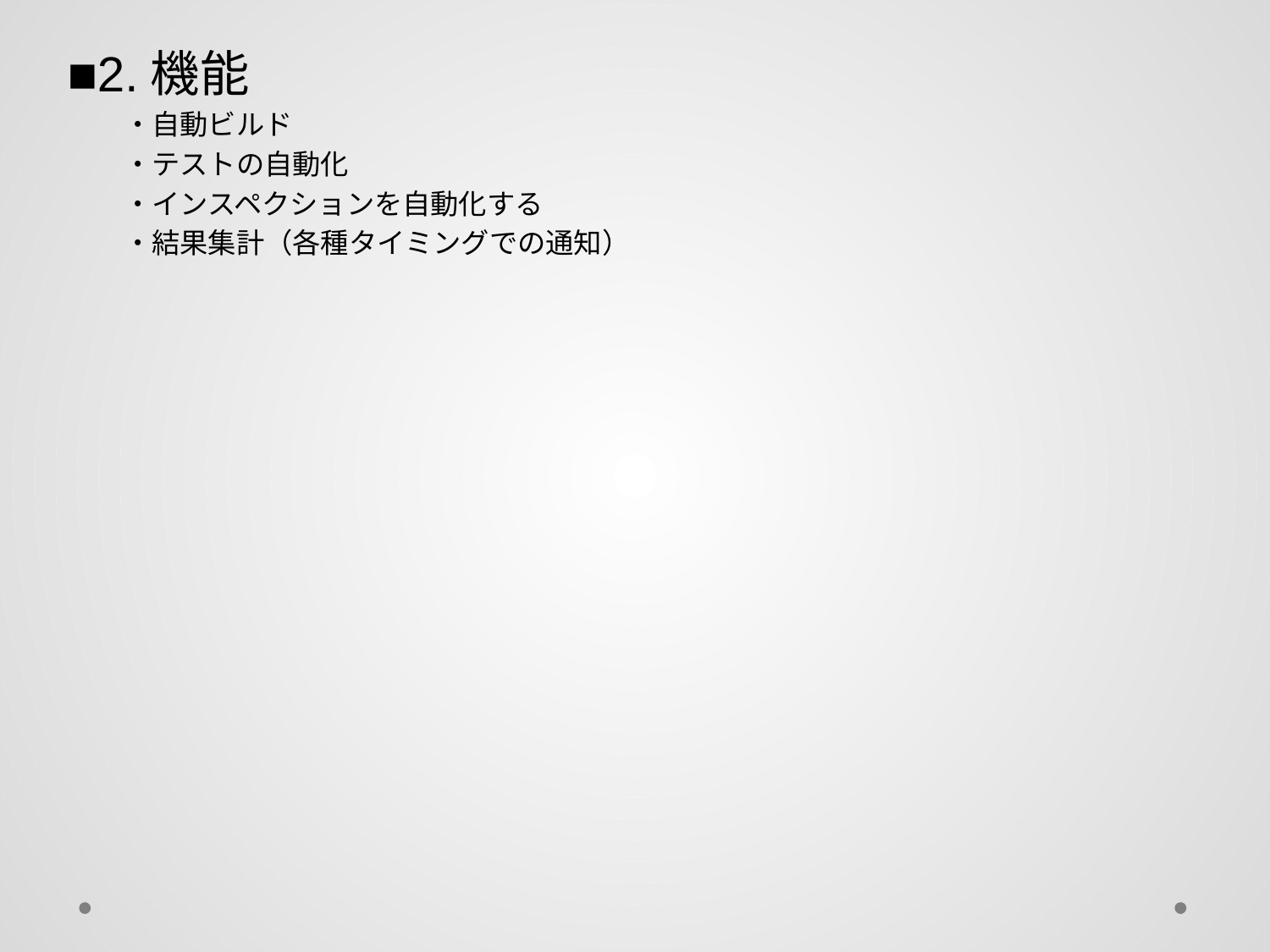

■2.機能
　　・自動ビルド
　　・テストの自動化
　　・インスペクションを自動化する
　　・結果集計（各種タイミングでの通知）